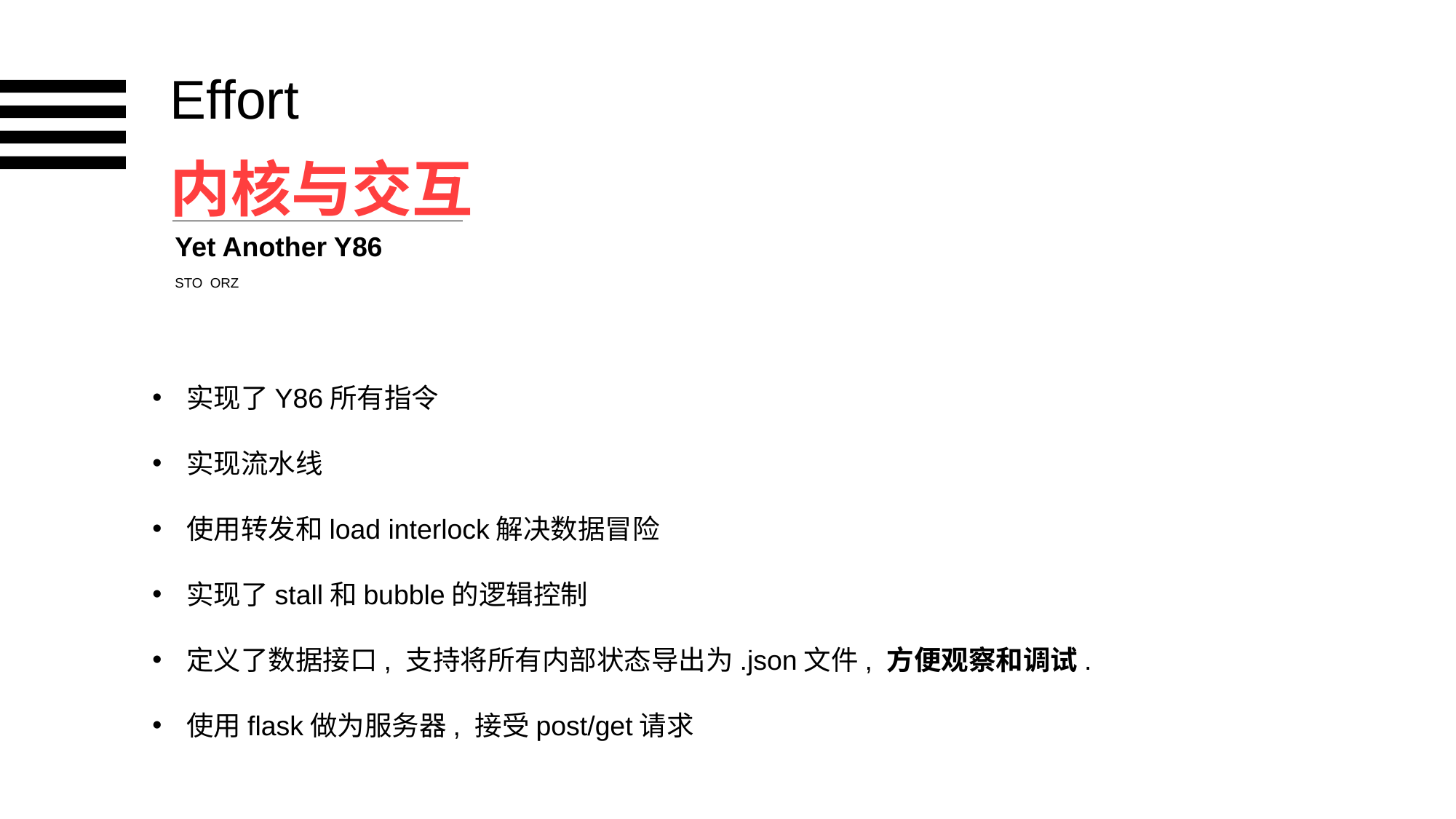

内核与交互
Effort
STO  ORZ
Yet Another Y86

实现了Y86所有指令
实现流水线
使用转发和load interlock解决数据冒险
实现了stall和bubble的逻辑控制
定义了数据接口, 支持将所有内部状态导出为.json文件, 方便观察和调试.
使用flask做为服务器, 接受post/get请求